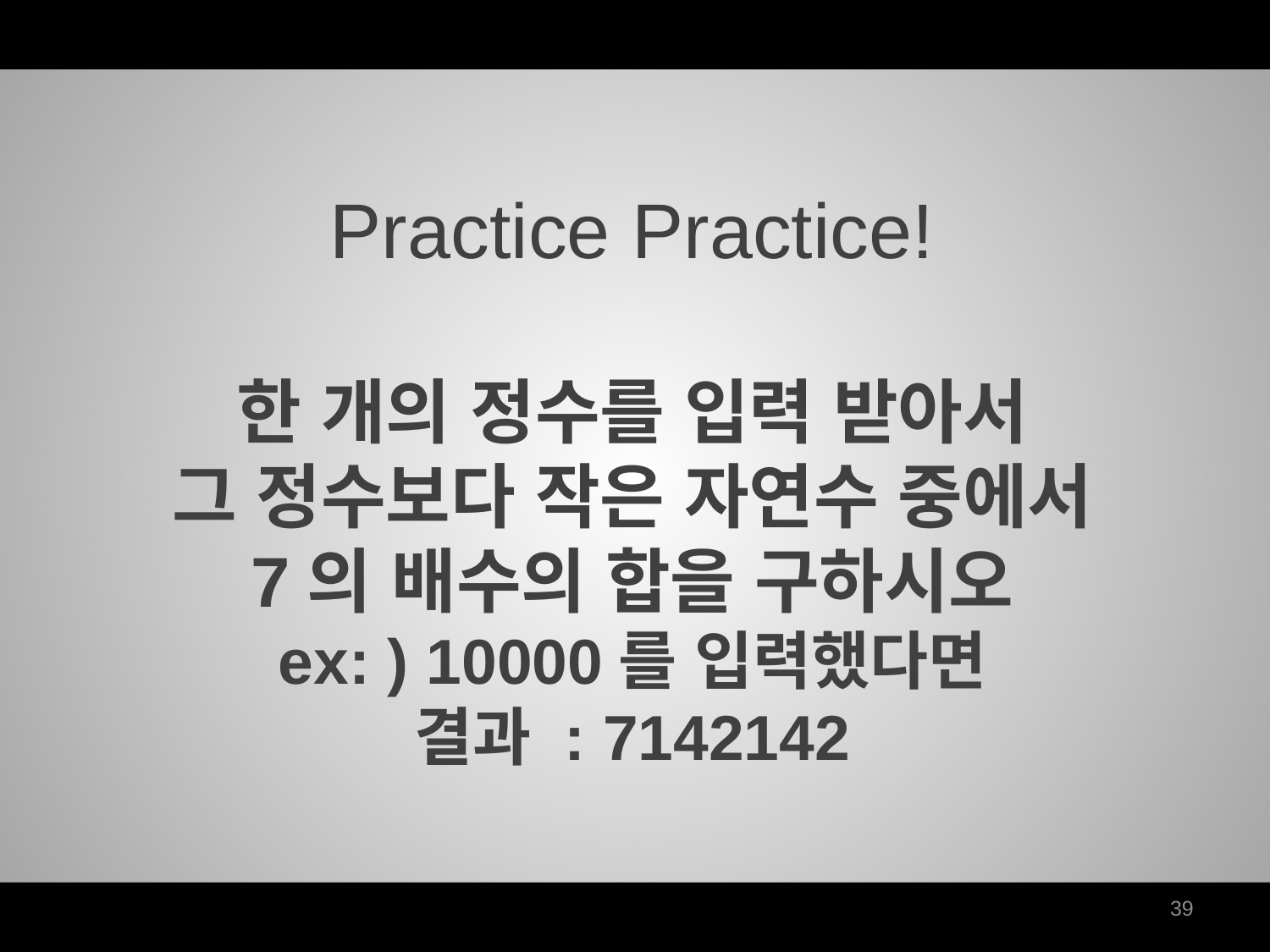

Practice Practice!

한 개의 정수를 입력 받아서
그 정수보다 작은 자연수 중에서
7의 배수의 합을 구하시오
ex: ) 10000를 입력했다면
결과 : 7142142
39